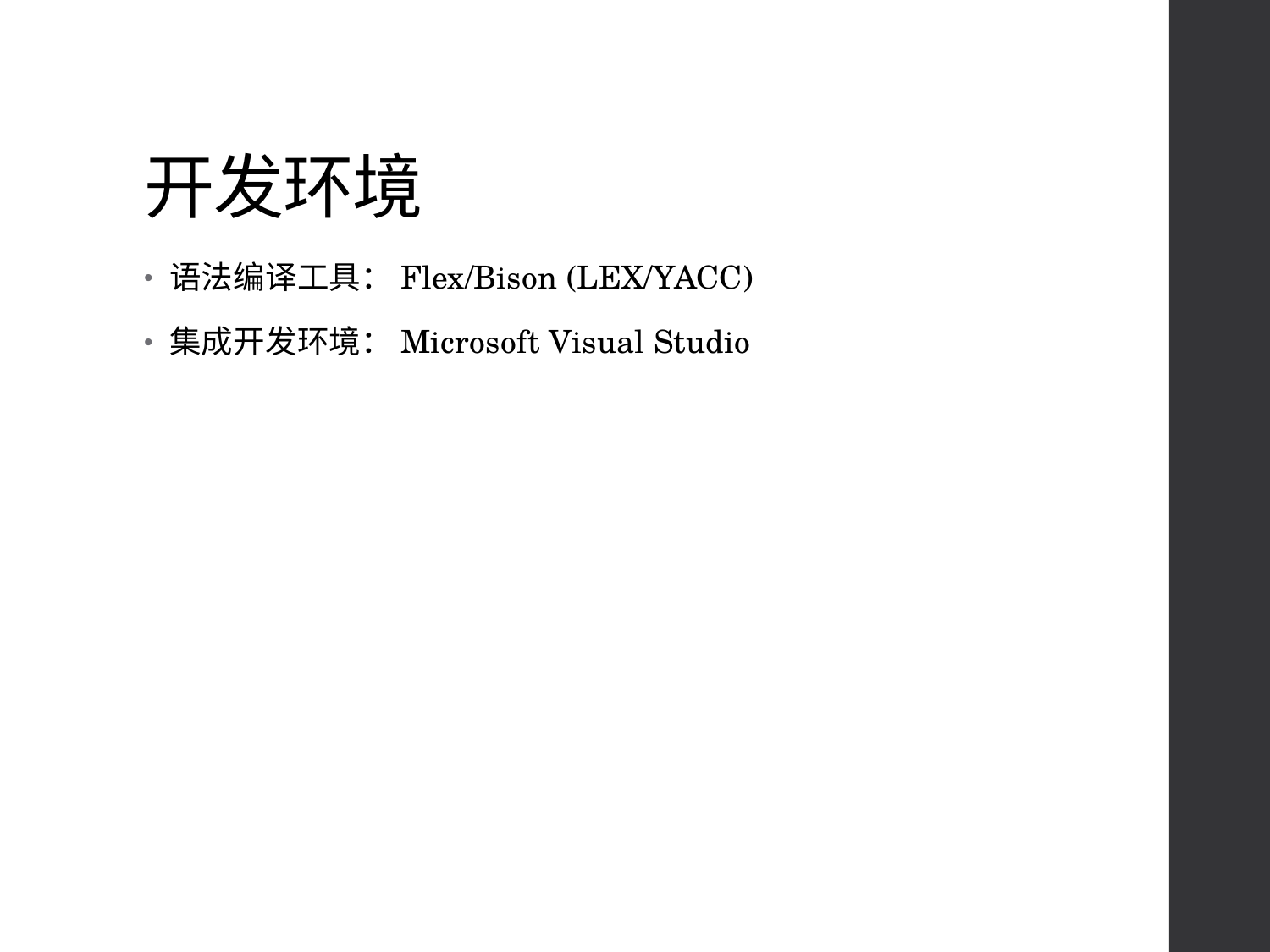

# 开发环境
语法编译工具：Flex/Bison (LEX/YACC)
集成开发环境：Microsoft Visual Studio